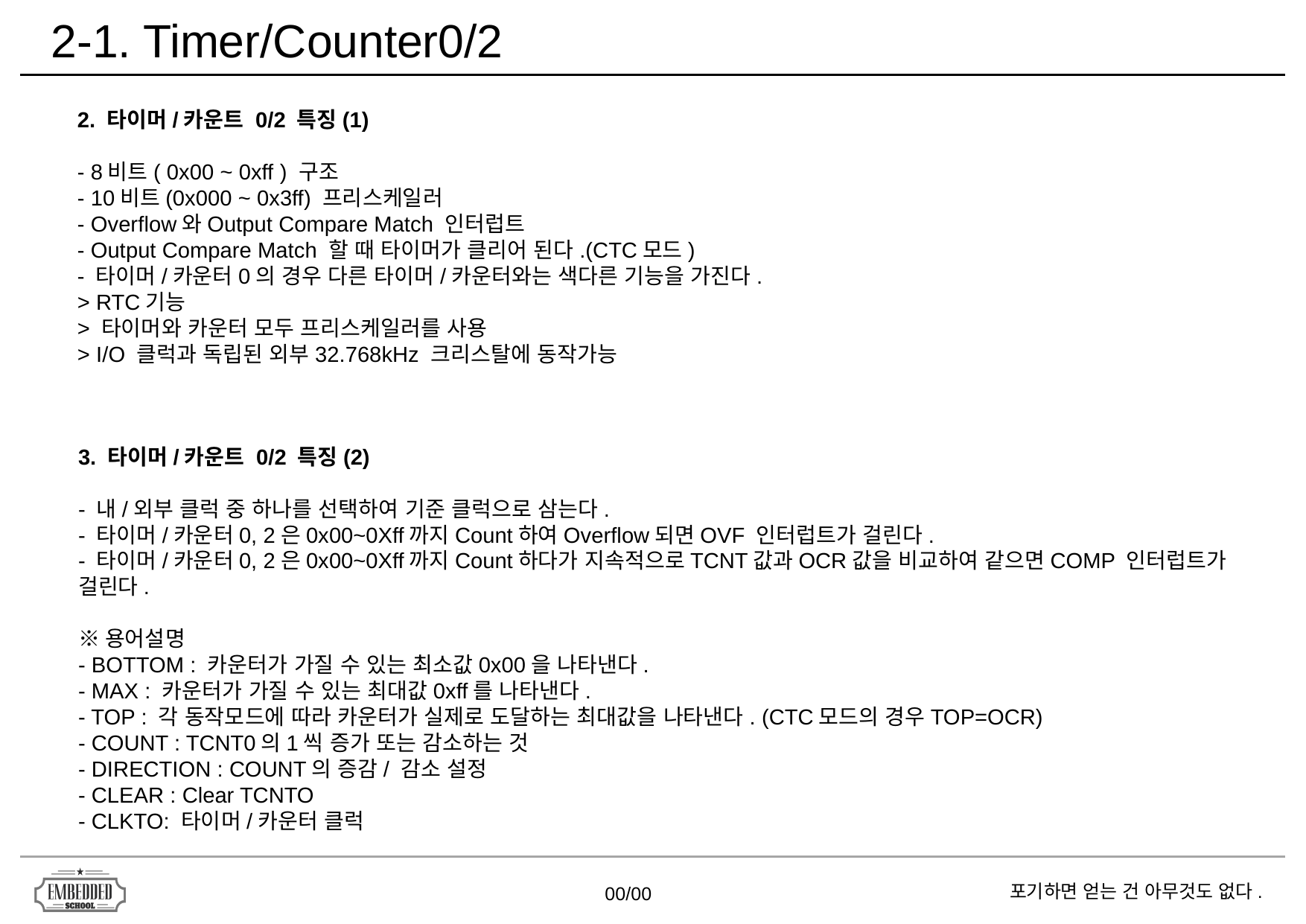

2-1. Timer/Counter0/2
2. 타이머/카운트 0/2 특징(1)

- 8비트( 0x00 ~ 0xff ) 구조
- 10비트(0x000 ~ 0x3ff) 프리스케일러
- Overflow와Output Compare Match 인터럽트
- Output Compare Match 할 때 타이머가 클리어 된다.(CTC모드)
- 타이머/카운터0의 경우 다른 타이머/카운터와는 색다른 기능을 가진다.
> RTC기능
> 타이머와 카운터 모두 프리스케일러를 사용
> I/O 클럭과 독립된 외부32.768kHz 크리스탈에 동작가능
3. 타이머/카운트 0/2 특징(2)

- 내/외부 클럭 중 하나를 선택하여 기준 클럭으로 삼는다.
- 타이머/카운터0, 2은0x00~0Xff까지Count하여Overflow되면OVF 인터럽트가 걸린다.
- 타이머/카운터0, 2은0x00~0Xff까지Count하다가 지속적으로TCNT값과OCR값을 비교하여 같으면COMP 인터럽트가 걸린다.

※용어설명
- BOTTOM : 카운터가 가질 수 있는 최소값0x00을 나타낸다.
- MAX : 카운터가 가질 수 있는 최대값0xff를 나타낸다.
- TOP : 각 동작모드에 따라 카운터가 실제로 도달하는 최대값을 나타낸다. (CTC모드의 경우TOP=OCR)
- COUNT : TCNT0의1씩 증가 또는 감소하는 것
- DIRECTION : COUNT의 증감/ 감소 설정
- CLEAR : Clear TCNTO
- CLKTO: 타이머/카운터 클럭
00/00